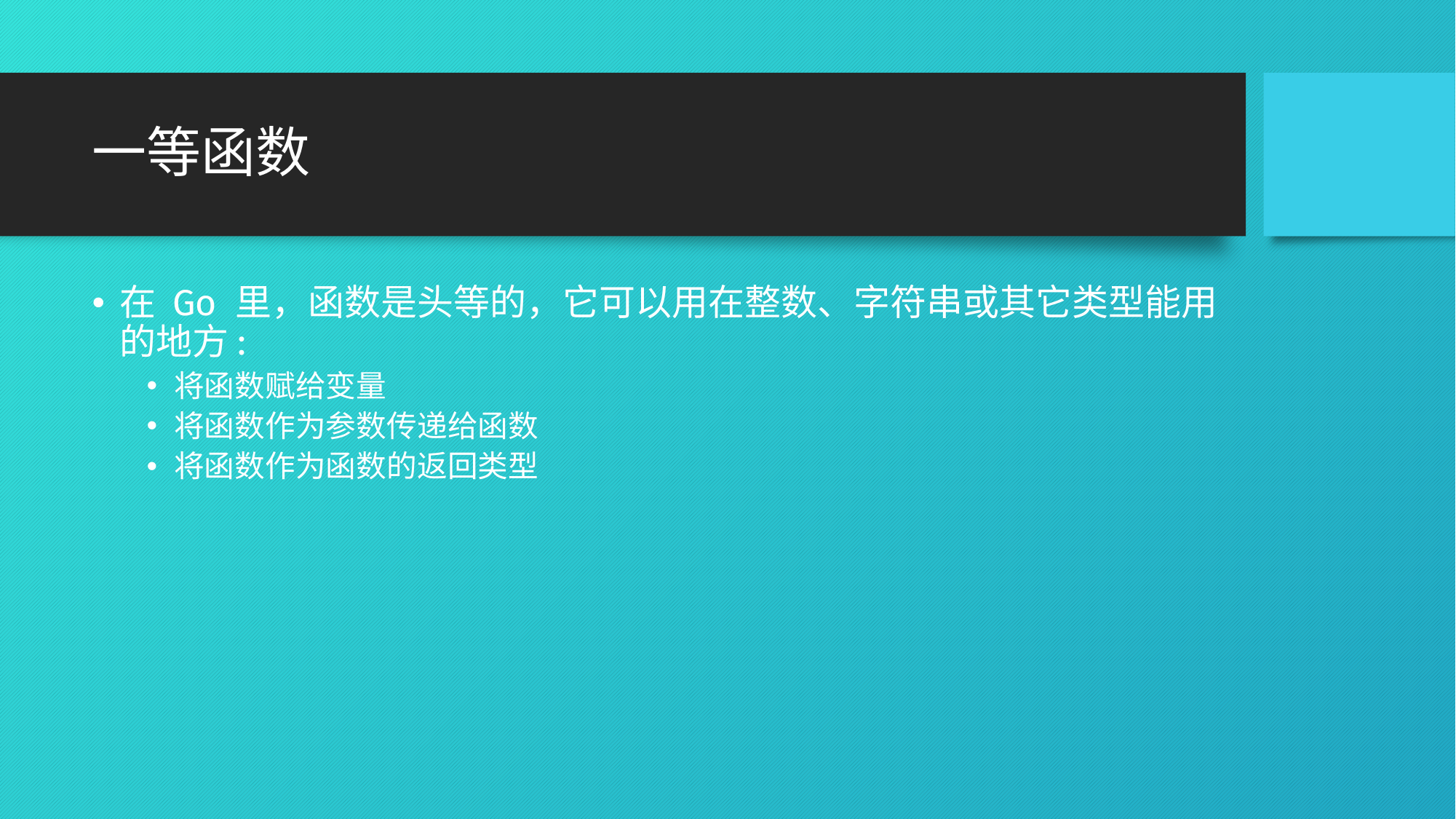

# 一等函数
在 Go 里，函数是头等的，它可以用在整数、字符串或其它类型能用的地方:
将函数赋给变量
将函数作为参数传递给函数
将函数作为函数的返回类型